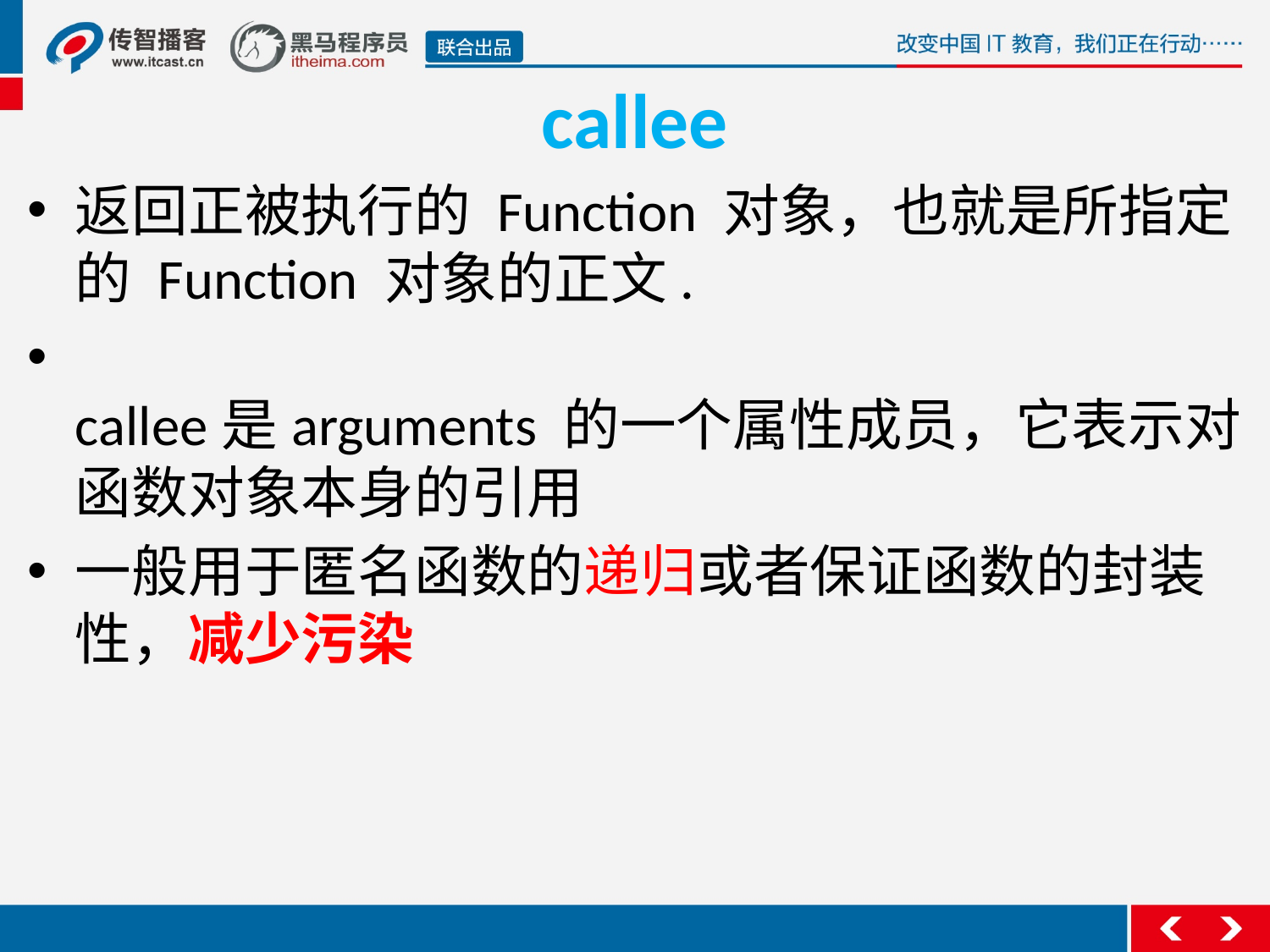

# callee
返回正被执行的 Function 对象，也就是所指定的 Function 对象的正文.
callee是arguments 的一个属性成员，它表示对函数对象本身的引用
一般用于匿名函数的递归或者保证函数的封装性，减少污染